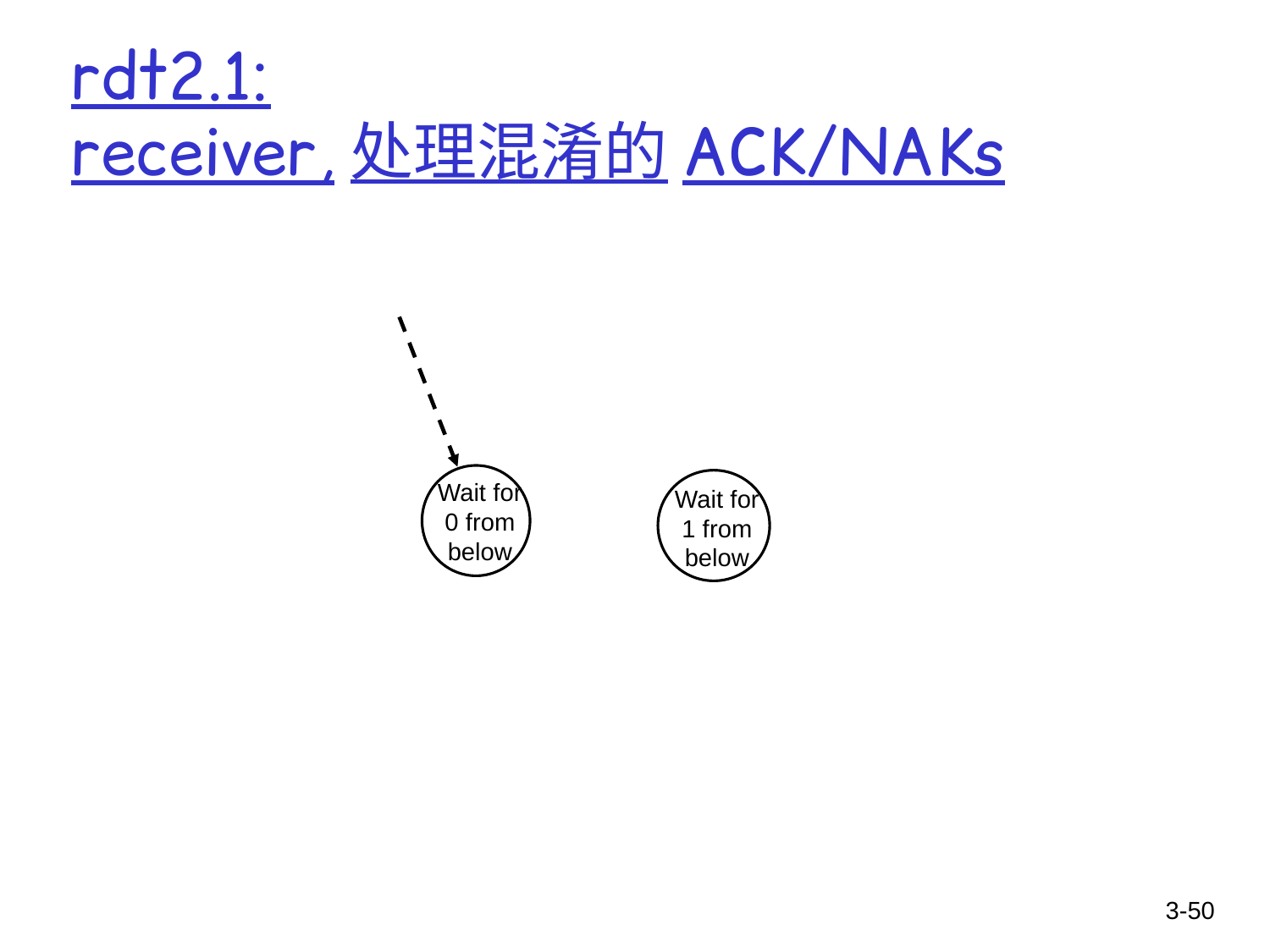

# rdt2.1: receiver,处理混淆的ACK/NAKs

Wait for
0 from below

Wait for
1 from below
3-50